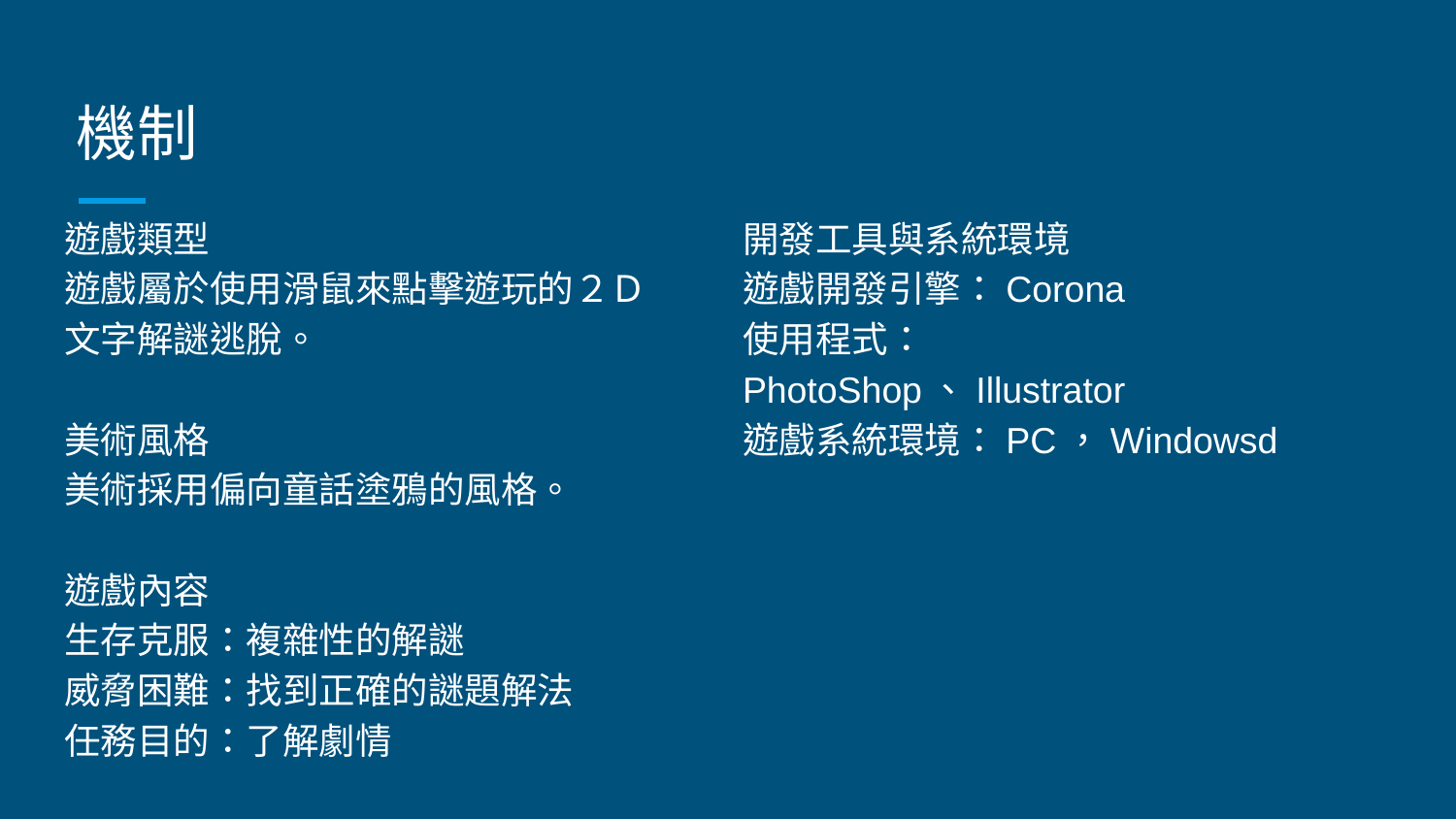

# 機制
遊戲類型
遊戲屬於使用滑鼠來點擊遊玩的２Ｄ文字解謎逃脫。
美術風格
美術採用偏向童話塗鴉的風格。
遊戲內容
生存克服：複雜性的解謎
威脅困難：找到正確的謎題解法
任務目的：了解劇情
開發工具與系統環境
遊戲開發引擎：Corona
使用程式：PhotoShop、Illustrator
遊戲系統環境：PC，Windowsd